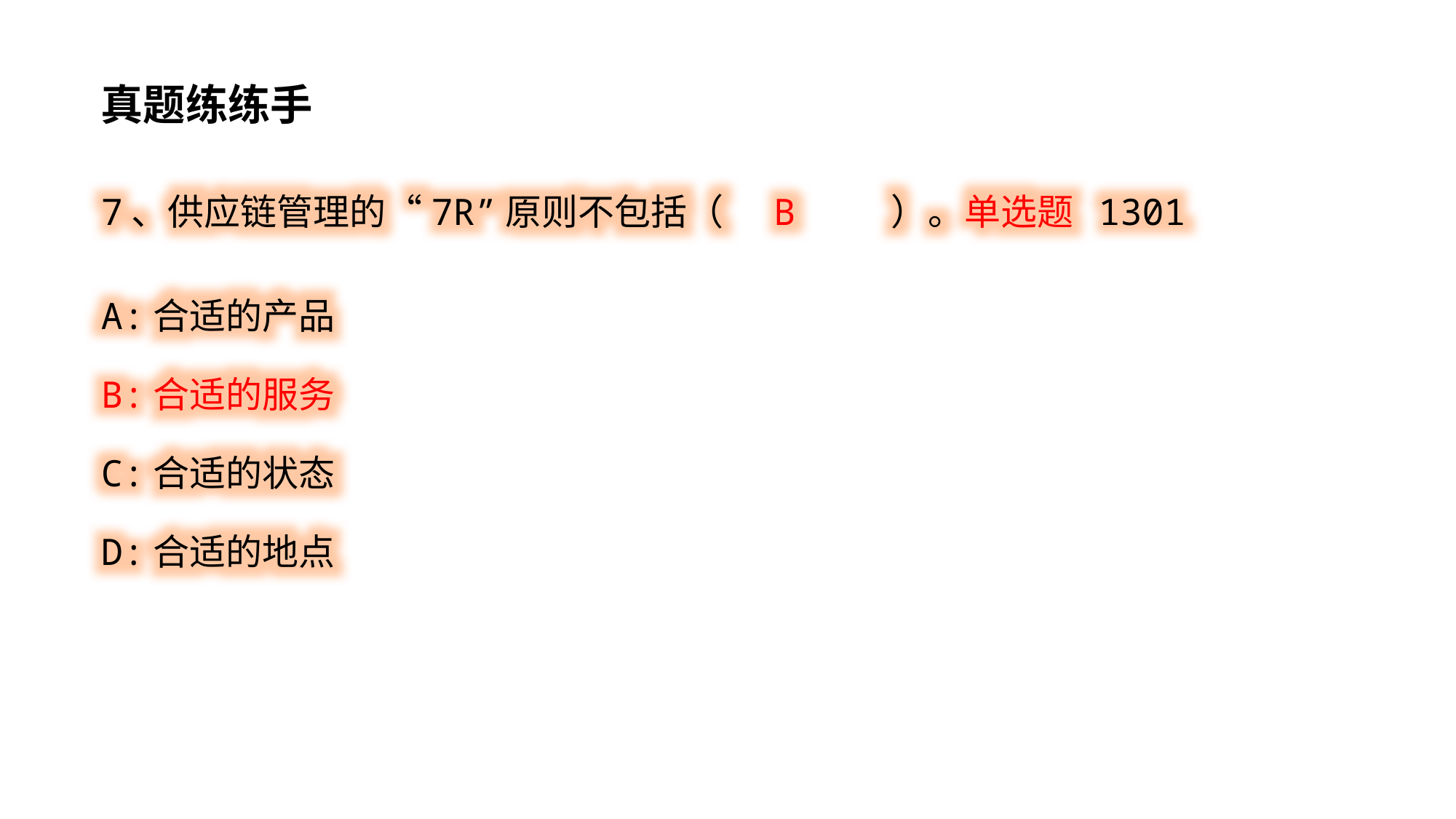

真题练练手
7、供应链管理的“7R”原则不包括（     B    ）。单选题  1301

A:合适的产品

B:合适的服务

C:合适的状态

D:合适的地点